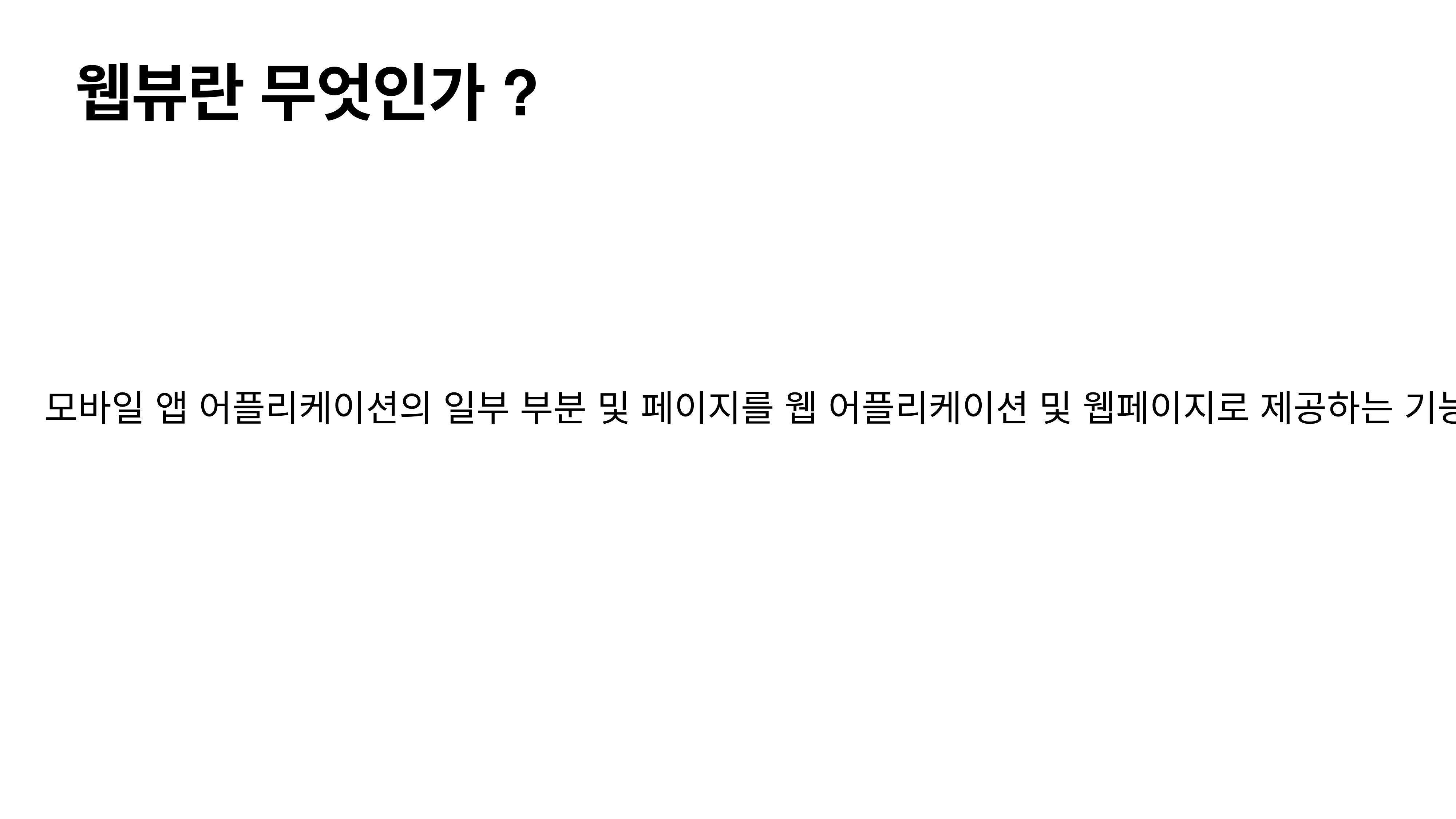

# 웹뷰란 무엇인가?
모바일 앱 어플리케이션의 일부 부분 및 페이지를 웹 어플리케이션 및 웹페이지로 제공하는 기능